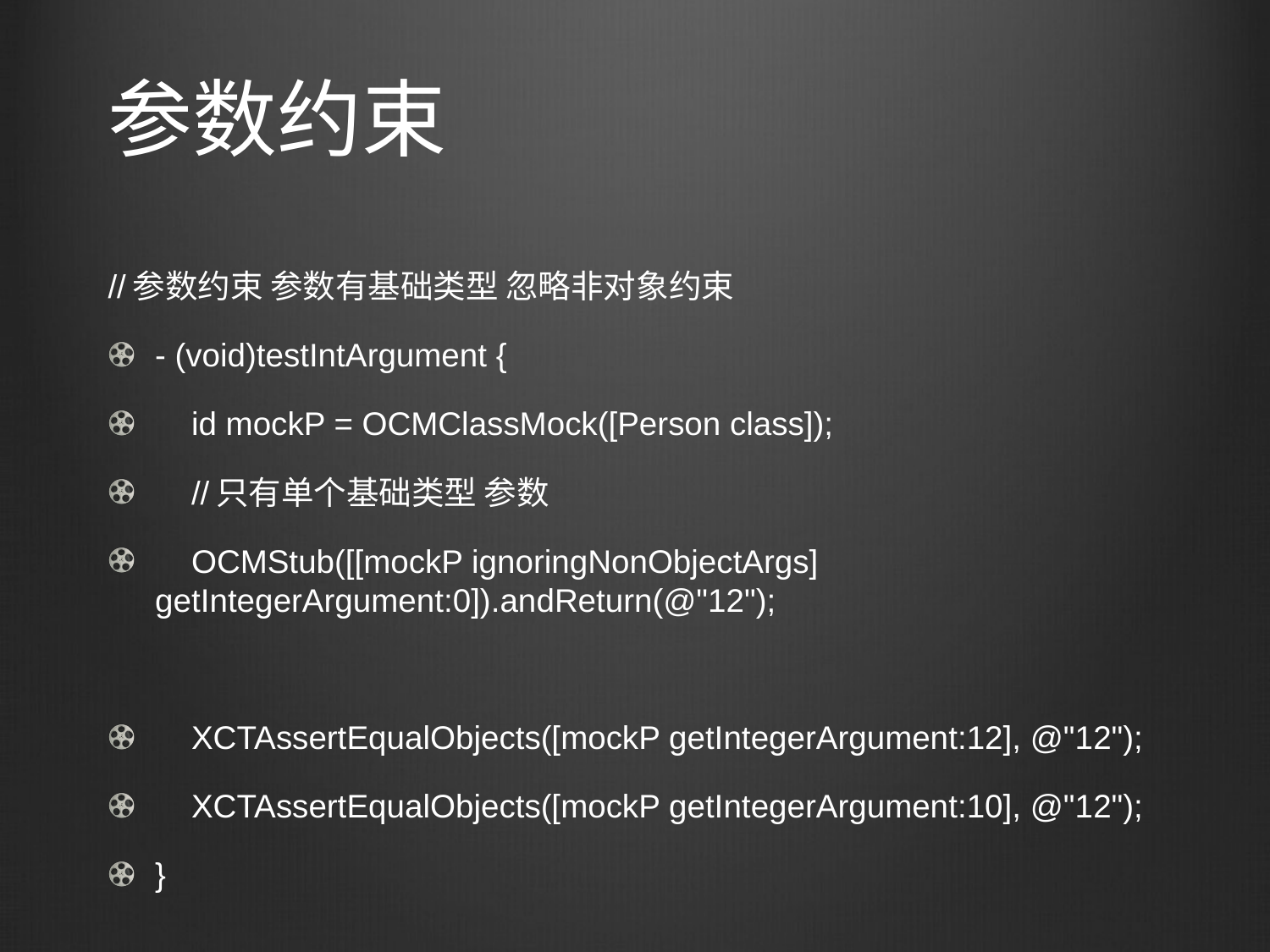

# 参数约束
//参数约束 参数有基础类型 忽略非对象约束
- (void)testIntArgument {
    id mockP = OCMClassMock([Person class]);
    //只有单个基础类型 参数
    OCMStub([[mockP ignoringNonObjectArgs] getIntegerArgument:0]).andReturn(@"12");

    XCTAssertEqualObjects([mockP getIntegerArgument:12], @"12");
    XCTAssertEqualObjects([mockP getIntegerArgument:10], @"12");
}